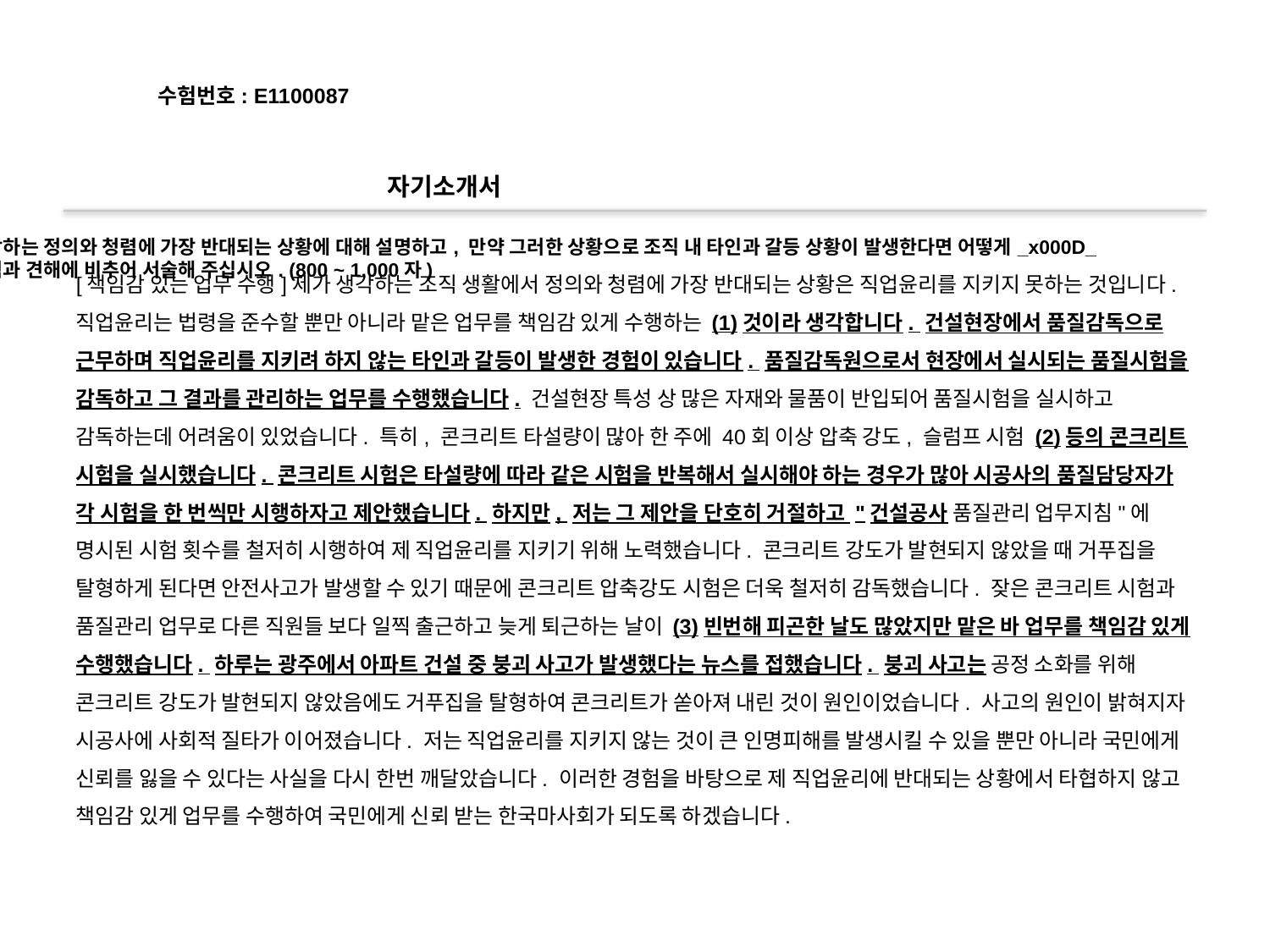

수험번호: E1100087
#

자기소개서

조직 생활에서 본인이 생각하는 정의와 청렴에 가장 반대되는 상황에 대해 설명하고, 만약 그러한 상황으로 조직 내 타인과 갈등 상황이 발생한다면 어떻게_x000D_
대처할 것인지 본인의 경험과 견해에 비추어 서술해 주십시오. (800 ~ 1,000자)

[책임감 있는 업무 수행]제가 생각하는 조직 생활에서 정의와 청렴에 가장 반대되는 상황은 직업윤리를 지키지 못하는 것입니다. 직업윤리는 법령을 준수할 뿐만 아니라 맡은 업무를 책임감 있게 수행하는 (1)것이라 생각합니다. 건설현장에서 품질감독으로 근무하며 직업윤리를 지키려 하지 않는 타인과 갈등이 발생한 경험이 있습니다. 품질감독원으로서 현장에서 실시되는 품질시험을 감독하고 그 결과를 관리하는 업무를 수행했습니다. 건설현장 특성 상 많은 자재와 물품이 반입되어 품질시험을 실시하고 감독하는데 어려움이 있었습니다. 특히, 콘크리트 타설량이 많아 한 주에 40회 이상 압축 강도, 슬럼프 시험 (2)등의 콘크리트 시험을 실시했습니다. 콘크리트 시험은 타설량에 따라 같은 시험을 반복해서 실시해야 하는 경우가 많아 시공사의 품질담당자가 각 시험을 한 번씩만 시행하자고 제안했습니다. 하지만, 저는 그 제안을 단호히 거절하고 "건설공사 품질관리 업무지침"에 명시된 시험 횟수를 철저히 시행하여 제 직업윤리를 지키기 위해 노력했습니다. 콘크리트 강도가 발현되지 않았을 때 거푸집을 탈형하게 된다면 안전사고가 발생할 수 있기 때문에 콘크리트 압축강도 시험은 더욱 철저히 감독했습니다. 잦은 콘크리트 시험과 품질관리 업무로 다른 직원들 보다 일찍 출근하고 늦게 퇴근하는 날이 (3)빈번해 피곤한 날도 많았지만 맡은 바 업무를 책임감 있게 수행했습니다. 하루는 광주에서 아파트 건설 중 붕괴 사고가 발생했다는 뉴스를 접했습니다. 붕괴 사고는 공정 소화를 위해 콘크리트 강도가 발현되지 않았음에도 거푸집을 탈형하여 콘크리트가 쏟아져 내린 것이 원인이었습니다. 사고의 원인이 밝혀지자 시공사에 사회적 질타가 이어졌습니다. 저는 직업윤리를 지키지 않는 것이 큰 인명피해를 발생시킬 수 있을 뿐만 아니라 국민에게 신뢰를 잃을 수 있다는 사실을 다시 한번 깨달았습니다. 이러한 경험을 바탕으로 제 직업윤리에 반대되는 상황에서 타협하지 않고 책임감 있게 업무를 수행하여 국민에게 신뢰 받는 한국마사회가 되도록 하겠습니다.

자기소개서 기반 면접 질문 제안

(1) 건설현장에서 품질감독으로 근무할 때 직면했던 가장 큰 어려움은 무엇이었나요?
(2) 콘크리트 시험 시 직업윤리를 지키려던 상황에서의 구체적인 대처 방식은 무엇이었나요?
(3) 광주 아파트 붕괴 사고 뉴스를 접했을 때 어떤 깨달음을 얻었나요?